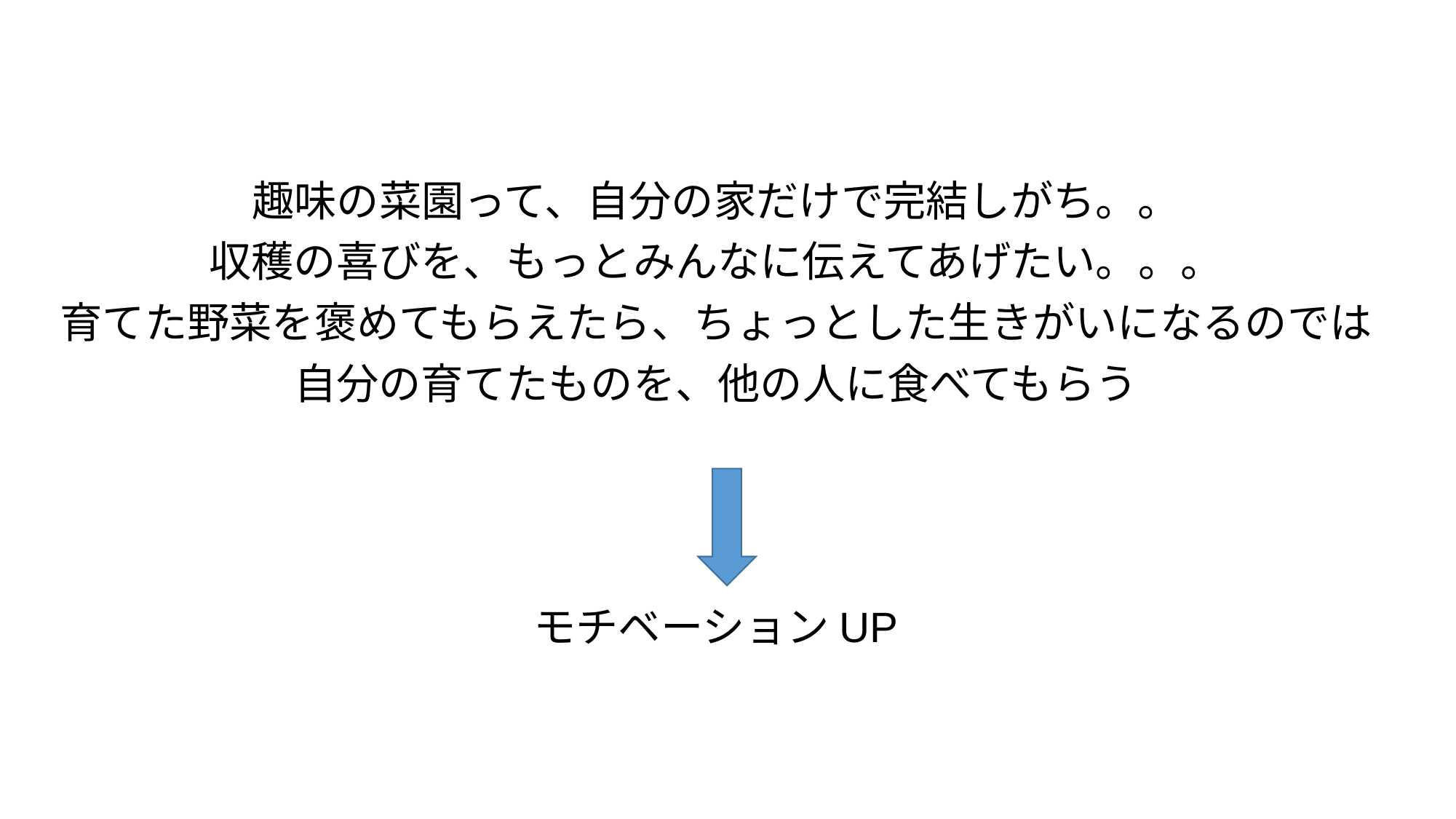

#
趣味の菜園って、自分の家だけで完結しがち。。
収穫の喜びを、もっとみんなに伝えてあげたい。。。
育てた野菜を褒めてもらえたら、ちょっとした生きがいになるのでは
自分の育てたものを、他の人に食べてもらう

モチベーションUP